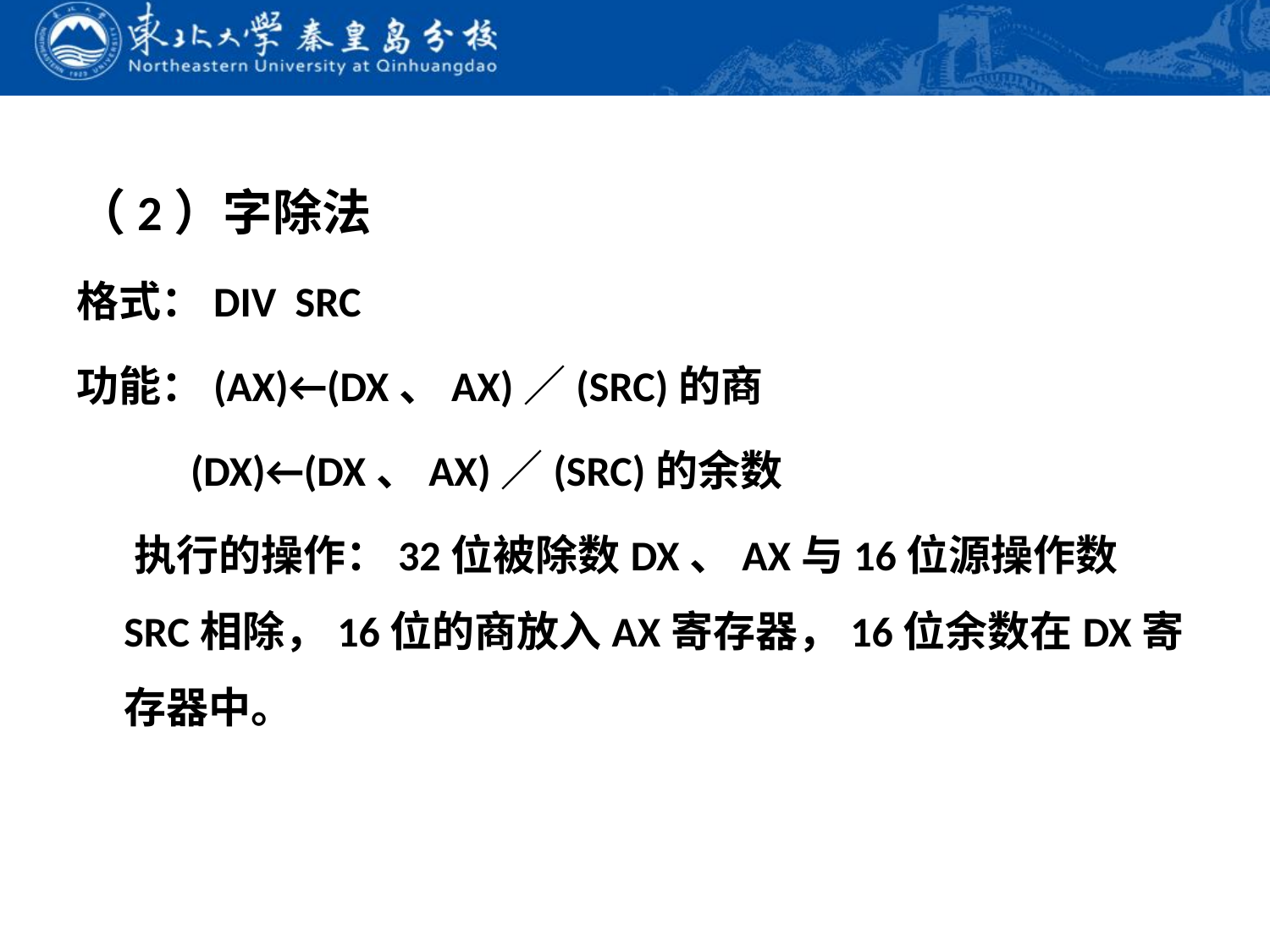

（2）字除法
格式：DIV  SRC
功能：(AX)←(DX、AX)／(SRC)的商
 	       (DX)←(DX、AX)／(SRC)的余数
     执行的操作：32位被除数DX、AX与16位源操作数SRC相除，16位的商放入AX寄存器，16位余数在DX寄存器中。